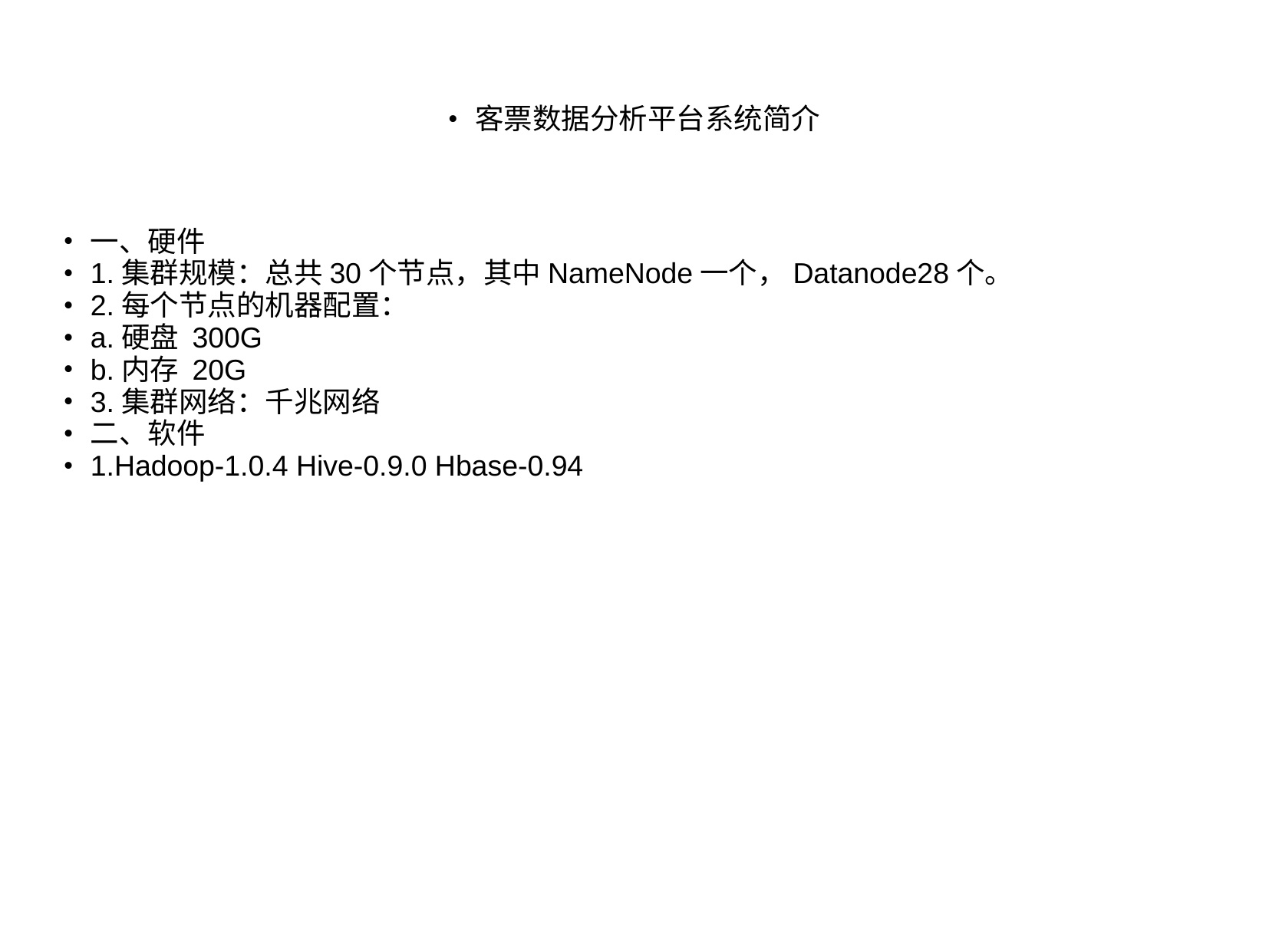

客票数据分析平台系统简介
一、硬件
1.集群规模：总共30个节点，其中NameNode一个，Datanode28个。
2.每个节点的机器配置：
a.硬盘 300G
b.内存 20G
3.集群网络：千兆网络
二、软件
1.Hadoop-1.0.4 Hive-0.9.0 Hbase-0.94